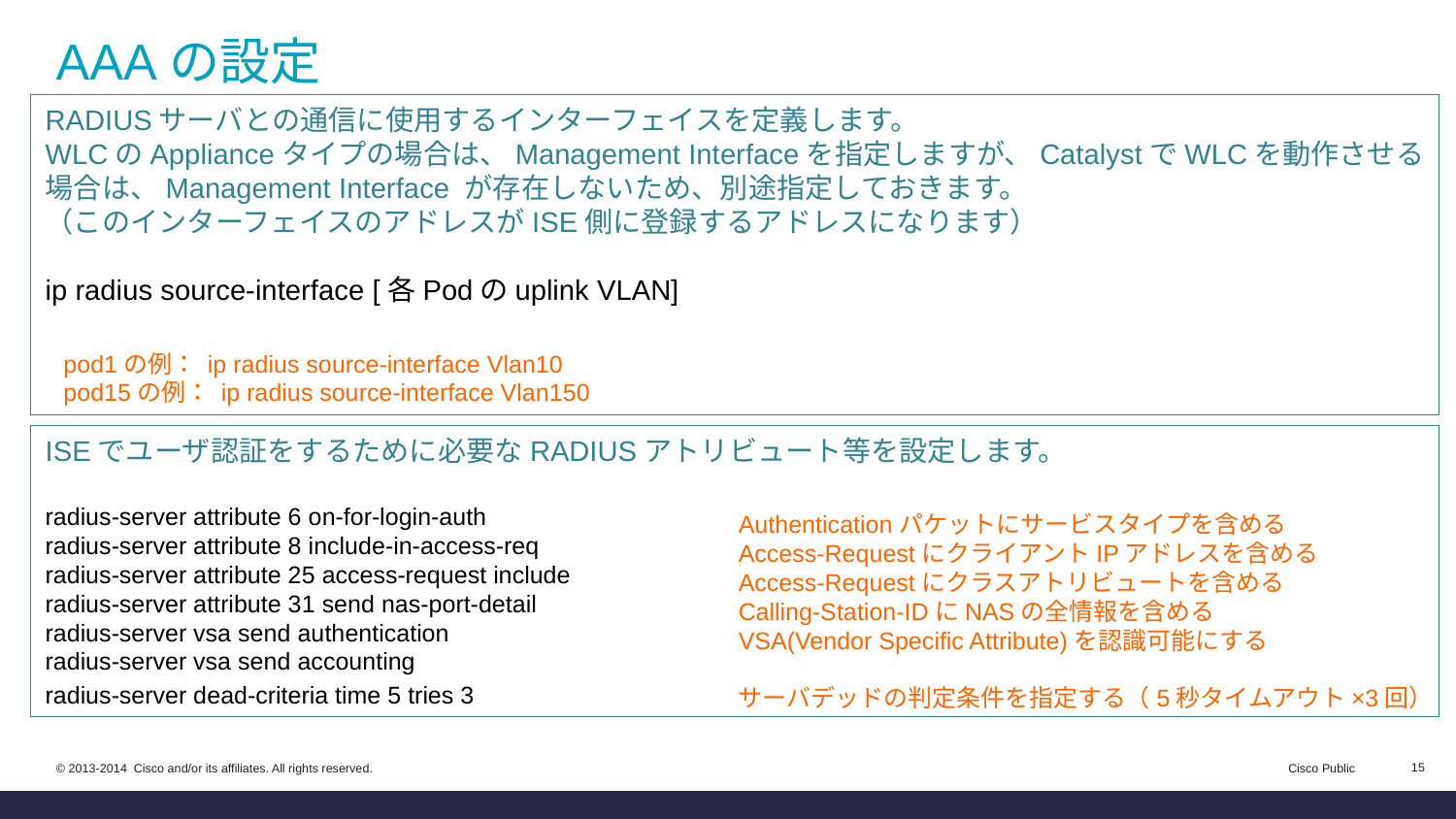

# AAAの設定
RADIUSサーバとの通信に使用するインターフェイスを定義します。
WLCのApplianceタイプの場合は、Management Interfaceを指定しますが、CatalystでWLCを動作させる場合は、Management Interface が存在しないため、別途指定しておきます。
（このインターフェイスのアドレスがISE側に登録するアドレスになります）

ip radius source-interface [各Podのuplink VLAN]

pod1の例： ip radius source-interface Vlan10
pod15の例： ip radius source-interface Vlan150
ISEでユーザ認証をするために必要なRADIUSアトリビュート等を設定します。

radius-server attribute 6 on-for-login-auth
radius-server attribute 8 include-in-access-req
radius-server attribute 25 access-request include
radius-server attribute 31 send nas-port-detail
radius-server vsa send authentication
radius-server vsa send accounting
radius-server dead-criteria time 5 tries 3
Authenticationパケットにサービスタイプを含める
Access-RequestにクライアントIPアドレスを含める
Access-Requestにクラスアトリビュートを含める
Calling-Station-IDにNASの全情報を含める
VSA(Vendor Specific Attribute)を認識可能にする

サーバデッドの判定条件を指定する（5秒タイムアウト×3回）